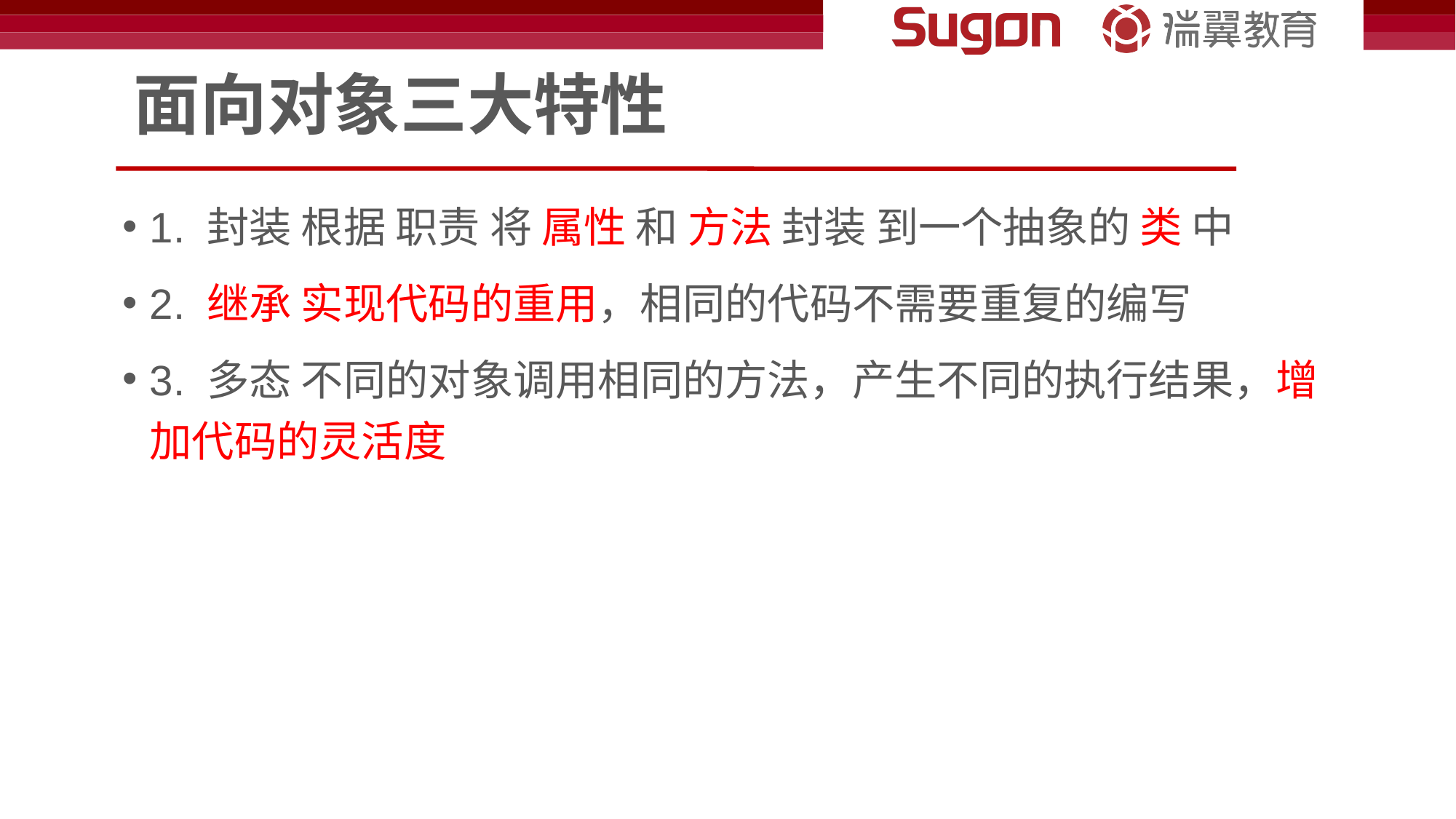

# 面向对象三大特性
1. 封装 根据 职责 将 属性 和 方法 封装 到一个抽象的 类 中
2. 继承 实现代码的重用，相同的代码不需要重复的编写
3. 多态 不同的对象调用相同的方法，产生不同的执行结果，增加代码的灵活度